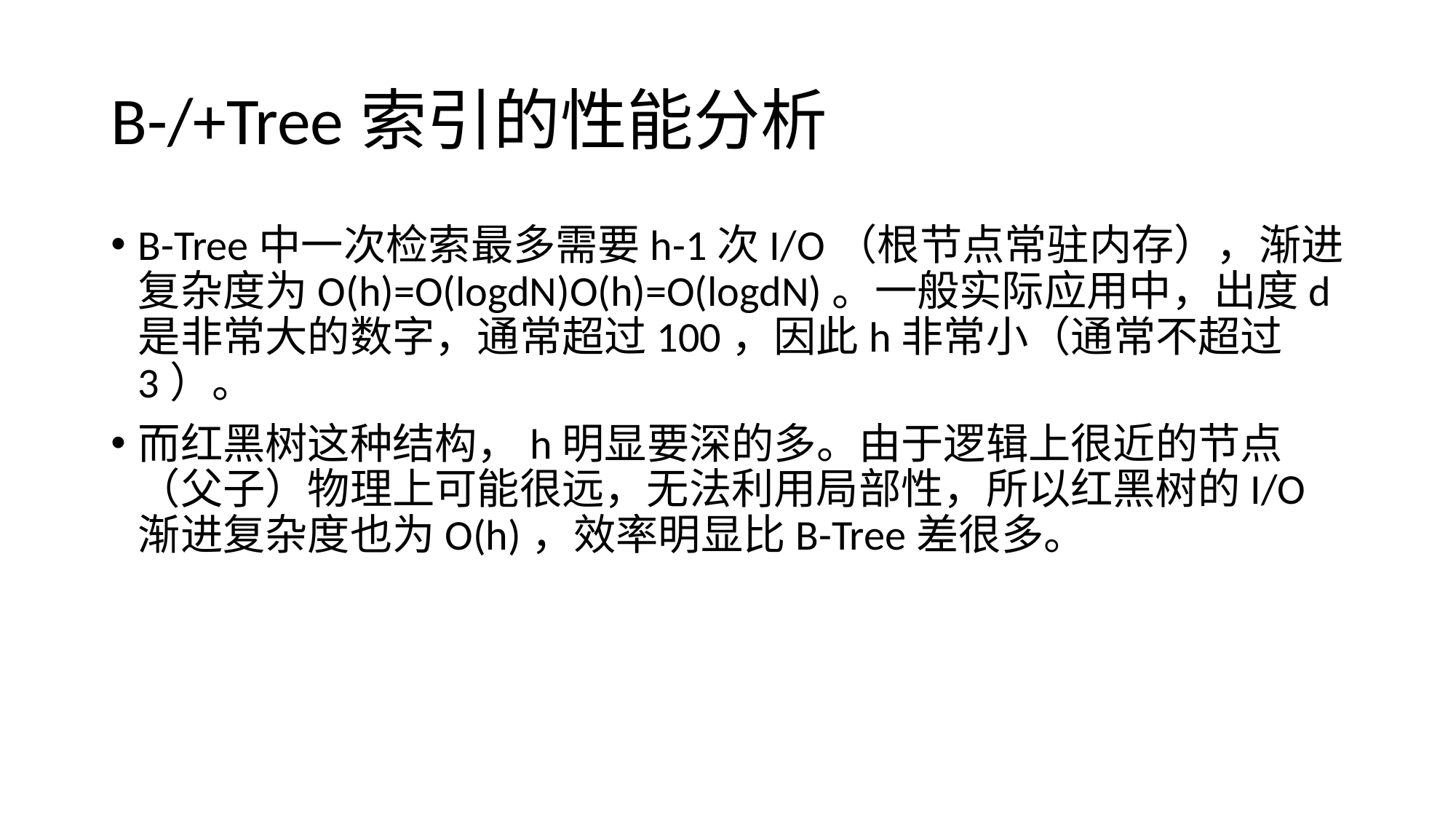

# B-/+Tree索引的性能分析
B-Tree中一次检索最多需要h-1次I/O（根节点常驻内存），渐进复杂度为O(h)=O(logdN)O(h)=O(logdN)。一般实际应用中，出度d是非常大的数字，通常超过100，因此h非常小（通常不超过3）。
而红黑树这种结构，h明显要深的多。由于逻辑上很近的节点（父子）物理上可能很远，无法利用局部性，所以红黑树的I/O渐进复杂度也为O(h)，效率明显比B-Tree差很多。